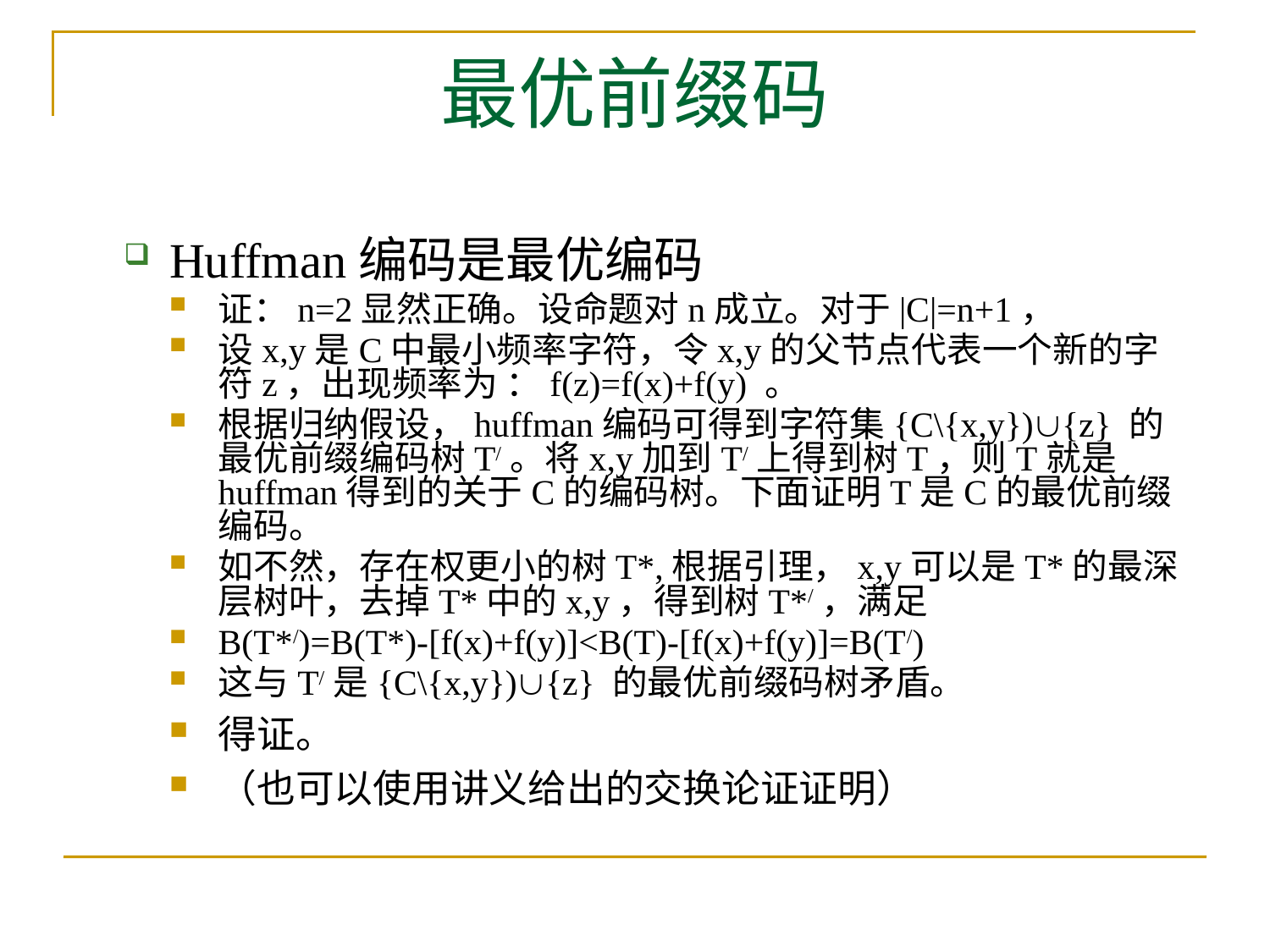

# 最优前缀码
Huffman编码是最优编码
证：n=2显然正确。设命题对n成立。对于|C|=n+1，
设x,y是C中最小频率字符，令x,y的父节点代表一个新的字符z，出现频率为 ：f(z)=f(x)+f(y) 。
根据归纳假设，huffman编码可得到字符集{C\{x,y})∪{z} 的最优前缀编码树T/。将x,y加到T/上得到树T，则T就是huffman得到的关于C的编码树。下面证明T是C的最优前缀编码。
如不然，存在权更小的树T*,根据引理，x,y可以是T*的最深层树叶，去掉T*中的x,y，得到树T*/，满足
B(T*/)=B(T*)-[f(x)+f(y)]<B(T)-[f(x)+f(y)]=B(T/)
这与T/是{C\{x,y})∪{z} 的最优前缀码树矛盾。
得证。
（也可以使用讲义给出的交换论证证明）